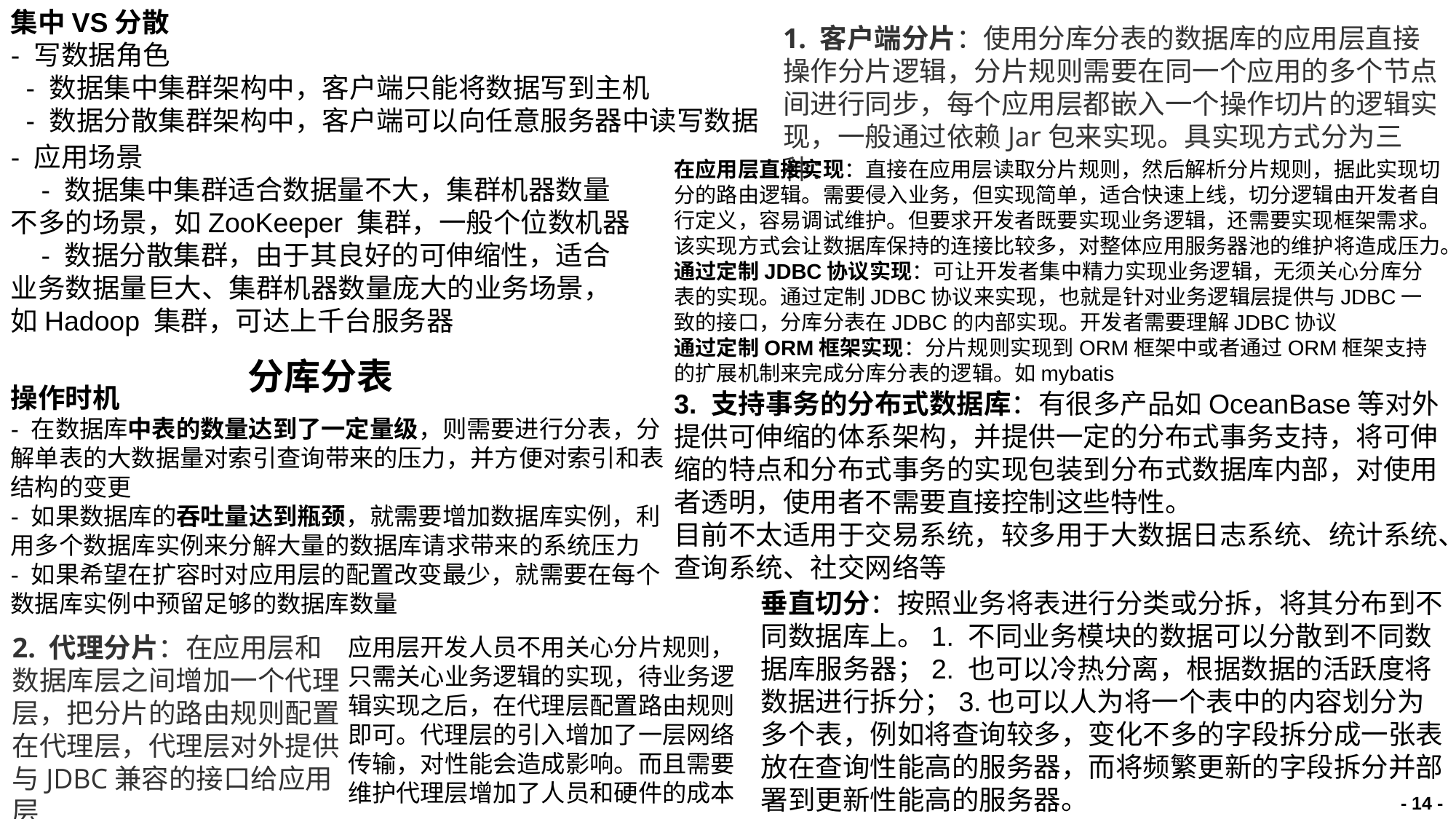

集中VS分散
- 写数据角色
  - 数据集中集群架构中，客户端只能将数据写到主机
  - 数据分散集群架构中，客户端可以向任意服务器中读写数据
1. 客户端分片：使用分库分表的数据库的应用层直接操作分片逻辑，分片规则需要在同一个应用的多个节点间进行同步，每个应用层都嵌入一个操作切片的逻辑实现，一般通过依赖Jar包来实现。具实现方式分为三种：
- 应用场景
    - 数据集中集群适合数据量不大，集群机器数量不多的场景，如ZooKeeper 集群，一般个位数机器
    - 数据分散集群，由于其良好的可伸缩性，适合业务数据量巨大、集群机器数量庞大的业务场景，如Hadoop 集群，可达上千台服务器
在应用层直接实现：直接在应用层读取分片规则，然后解析分片规则，据此实现切分的路由逻辑。需要侵入业务，但实现简单，适合快速上线，切分逻辑由开发者自行定义，容易调试维护。但要求开发者既要实现业务逻辑，还需要实现框架需求。该实现方式会让数据库保持的连接比较多，对整体应用服务器池的维护将造成压力。
通过定制JDBC协议实现：可让开发者集中精力实现业务逻辑，无须关心分库分表的实现。通过定制JDBC协议来实现，也就是针对业务逻辑层提供与JDBC一致的接口，分库分表在JDBC的内部实现。开发者需要理解JDBC协议
通过定制ORM框架实现：分片规则实现到ORM框架中或者通过ORM框架支持的扩展机制来完成分库分表的逻辑。如mybatis
分库分表
操作时机
- 在数据库中表的数量达到了一定量级，则需要进行分表，分解单表的大数据量对索引查询带来的压力，并方便对索引和表结构的变更
- 如果数据库的吞吐量达到瓶颈，就需要增加数据库实例，利用多个数据库实例来分解大量的数据库请求带来的系统压力
- 如果希望在扩容时对应用层的配置改变最少，就需要在每个数据库实例中预留足够的数据库数量
3. 支持事务的分布式数据库：有很多产品如OceanBase等对外提供可伸缩的体系架构，并提供一定的分布式事务支持，将可伸缩的特点和分布式事务的实现包装到分布式数据库内部，对使用者透明，使用者不需要直接控制这些特性。
目前不太适用于交易系统，较多用于大数据日志系统、统计系统、查询系统、社交网络等
垂直切分：按照业务将表进行分类或分拆，将其分布到不同数据库上。1. 不同业务模块的数据可以分散到不同数据库服务器；2. 也可以冷热分离，根据数据的活跃度将数据进行拆分；3.也可以人为将一个表中的内容划分为多个表，例如将查询较多，变化不多的字段拆分成一张表放在查询性能高的服务器，而将频繁更新的字段拆分并部署到更新性能高的服务器。
2. 代理分片：在应用层和数据库层之间增加一个代理层，把分片的路由规则配置在代理层，代理层对外提供与JDBC兼容的接口给应用层
应用层开发人员不用关心分片规则，只需关心业务逻辑的实现，待业务逻辑实现之后，在代理层配置路由规则即可。代理层的引入增加了一层网络传输，对性能会造成影响。而且需要维护代理层增加了人员和硬件的成本